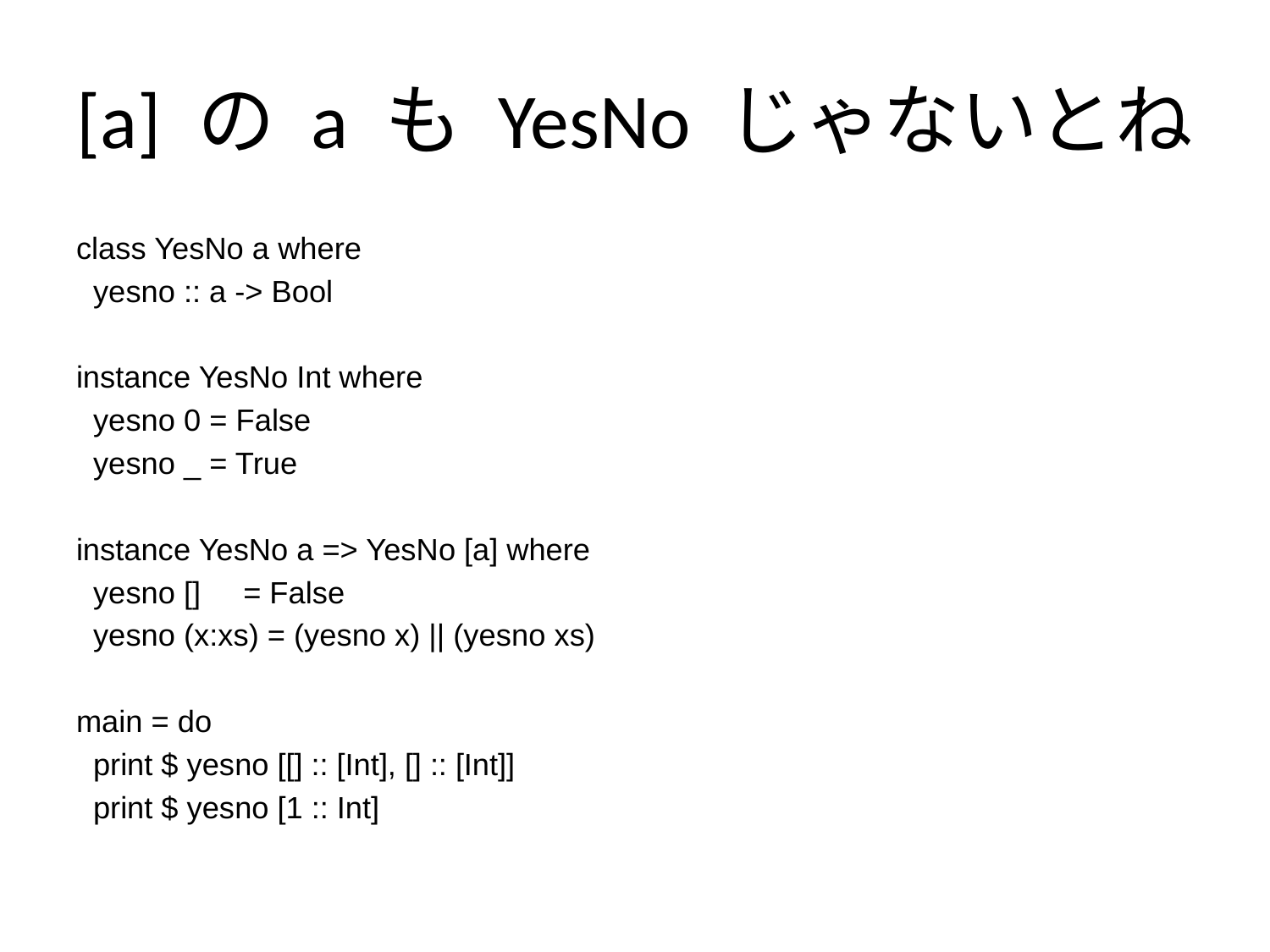

# [a] の a も YesNo じゃないとね
class YesNo a where
  yesno :: a -> Bool

instance YesNo Int where
  yesno 0 = False
  yesno _ = True

instance YesNo a => YesNo [a] where
  yesno []     = False
  yesno (x:xs) = (yesno x) || (yesno xs)

main = do
  print $ yesno [[] :: [Int], [] :: [Int]]
  print $ yesno [1 :: Int]